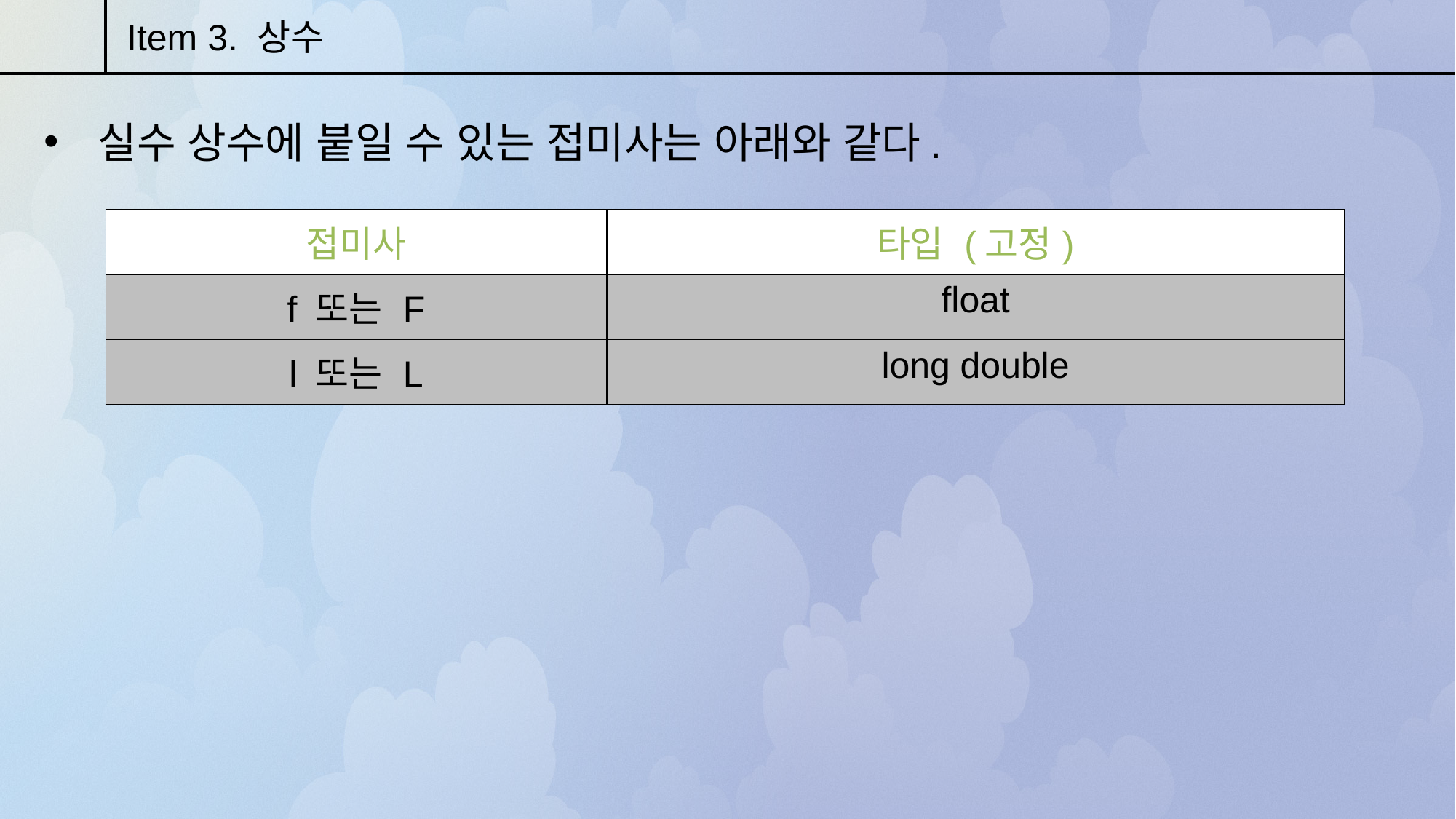

Item 3. 상수
 실수 상수에 붙일 수 있는 접미사는 아래와 같다.
| 접미사 | 타입 (고정) |
| --- | --- |
| f 또는 F | float |
| l 또는 L | long double |